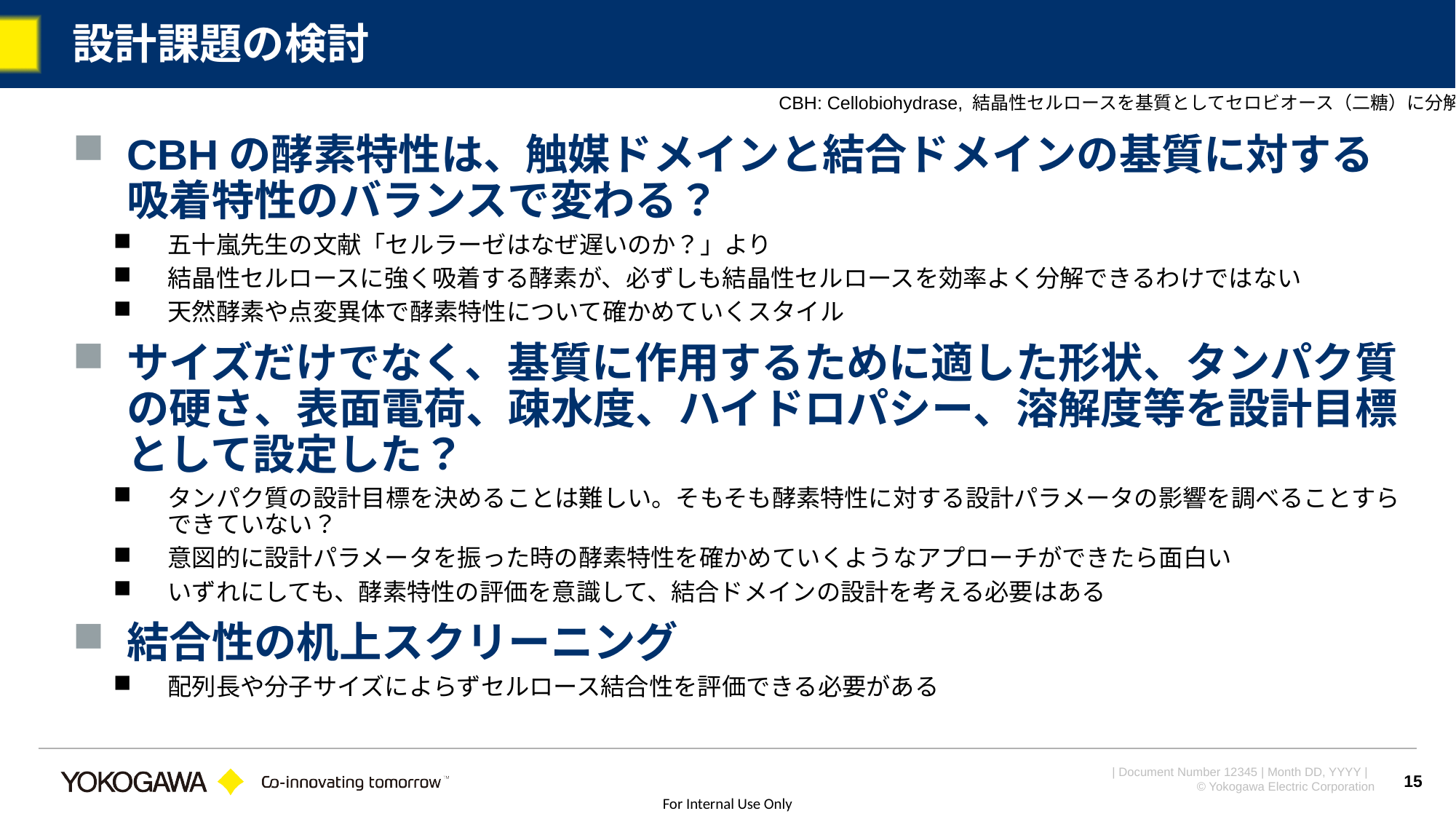

# 設計課題の検討
CBH: Cellobiohydrase, 結晶性セルロースを基質としてセロビオース（二糖）に分解
CBHの酵素特性は、触媒ドメインと結合ドメインの基質に対する吸着特性のバランスで変わる？
五十嵐先生の文献「セルラーゼはなぜ遅いのか？」より
結晶性セルロースに強く吸着する酵素が、必ずしも結晶性セルロースを効率よく分解できるわけではない
天然酵素や点変異体で酵素特性について確かめていくスタイル
サイズだけでなく、基質に作用するために適した形状、タンパク質の硬さ、表面電荷、疎水度、ハイドロパシー、溶解度等を設計目標として設定した？
タンパク質の設計目標を決めることは難しい。そもそも酵素特性に対する設計パラメータの影響を調べることすらできていない？
意図的に設計パラメータを振った時の酵素特性を確かめていくようなアプローチができたら面白い
いずれにしても、酵素特性の評価を意識して、結合ドメインの設計を考える必要はある
結合性の机上スクリーニング
配列長や分子サイズによらずセルロース結合性を評価できる必要がある
15